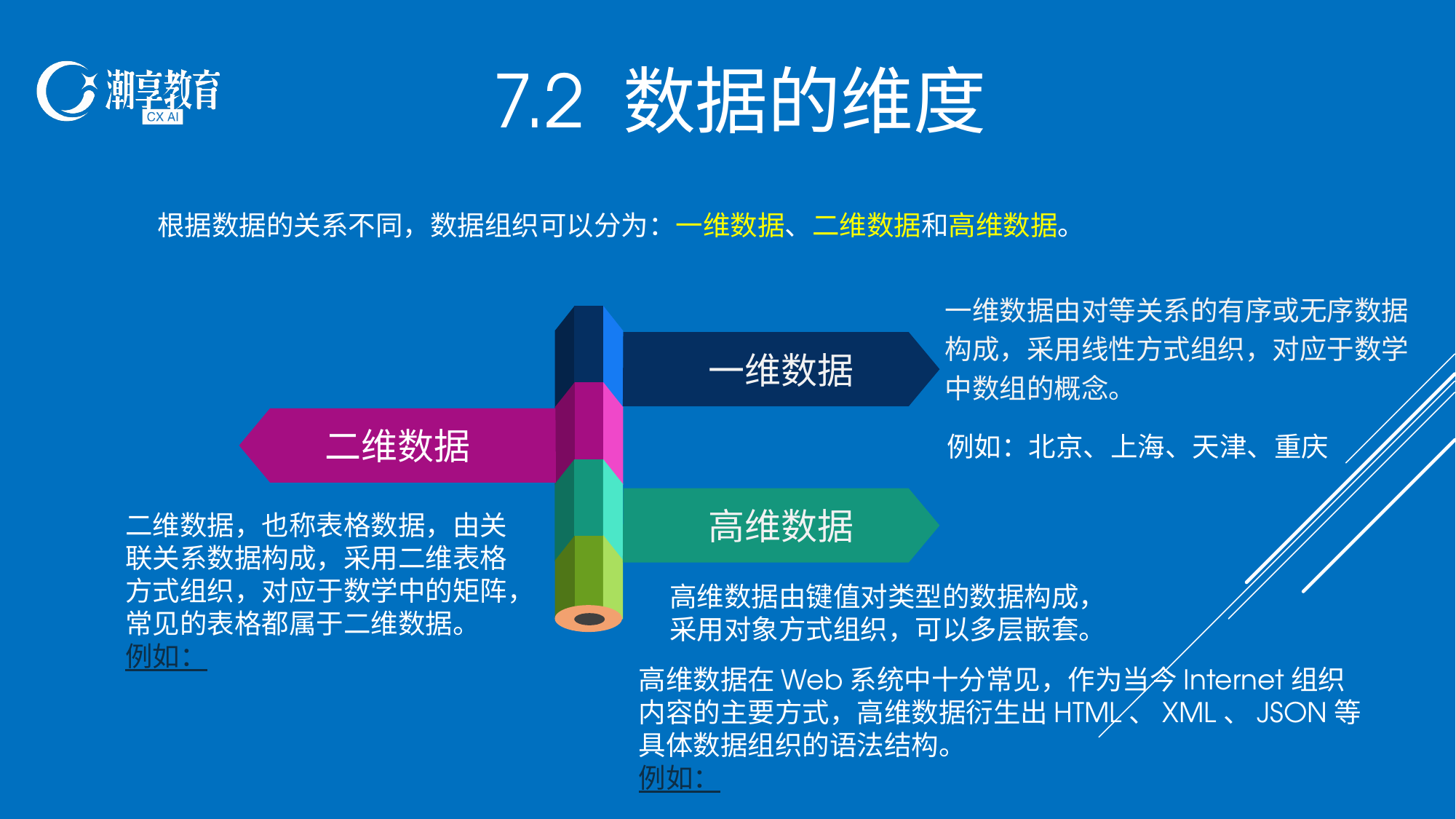

7.2 数据的维度
根据数据的关系不同，数据组织可以分为：一维数据、二维数据和高维数据。
一维数据由对等关系的有序或无序数据构成，采用线性方式组织，对应于数学中数组的概念。

一维数据

二维数据

高维数据

例如：北京、上海、天津、重庆
二维数据，也称表格数据，由关联关系数据构成，采用二维表格方式组织，对应于数学中的矩阵，常见的表格都属于二维数据。
例如：
高维数据由键值对类型的数据构成，采用对象方式组织，可以多层嵌套。
高维数据在Web系统中十分常见，作为当今Internet组织内容的主要方式，高维数据衍生出HTML、XML、JSON等具体数据组织的语法结构。
例如：